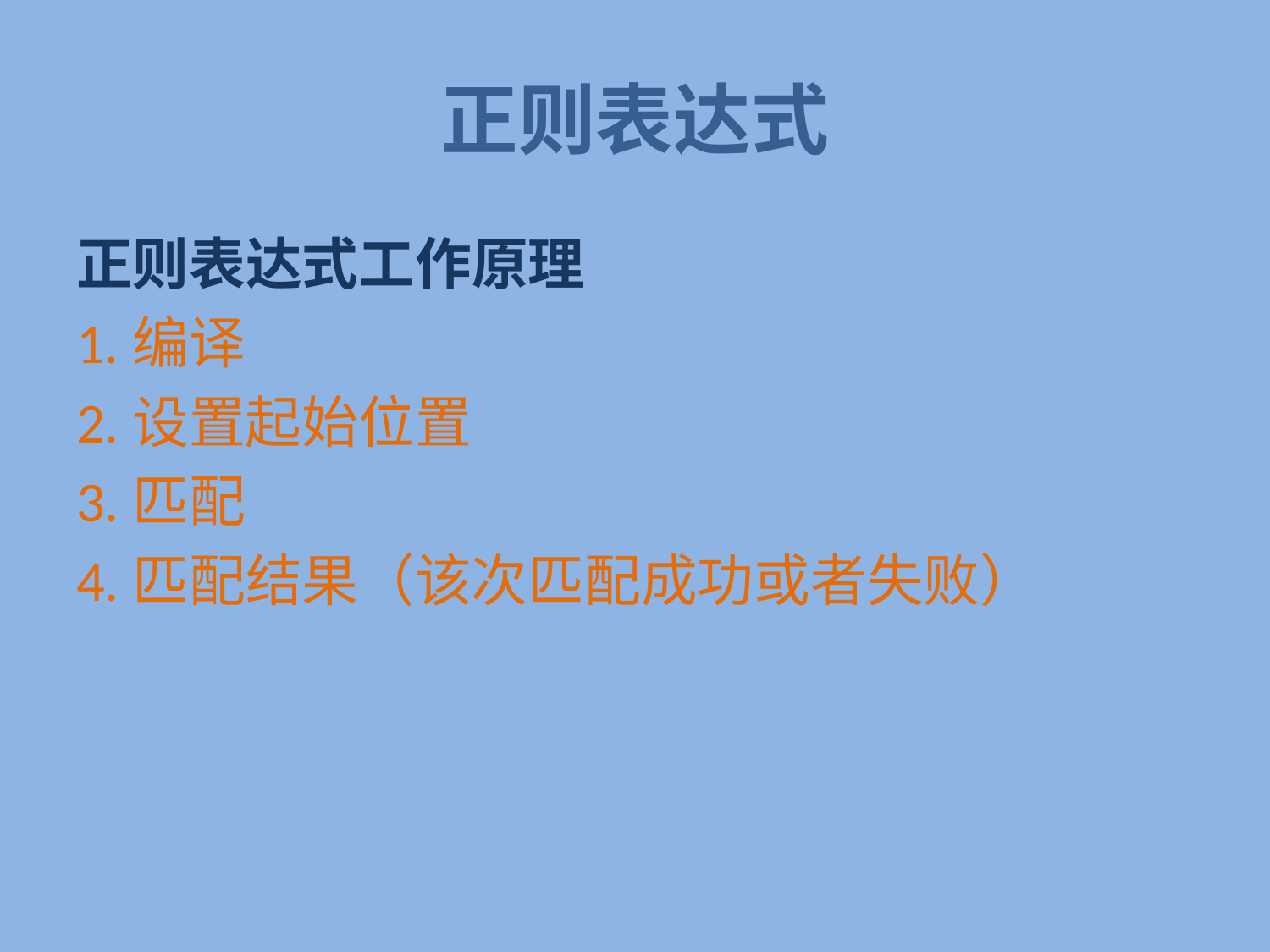

# 正则表达式
正则表达式工作原理
1.编译
2.设置起始位置
3.匹配
4.匹配结果（该次匹配成功或者失败）